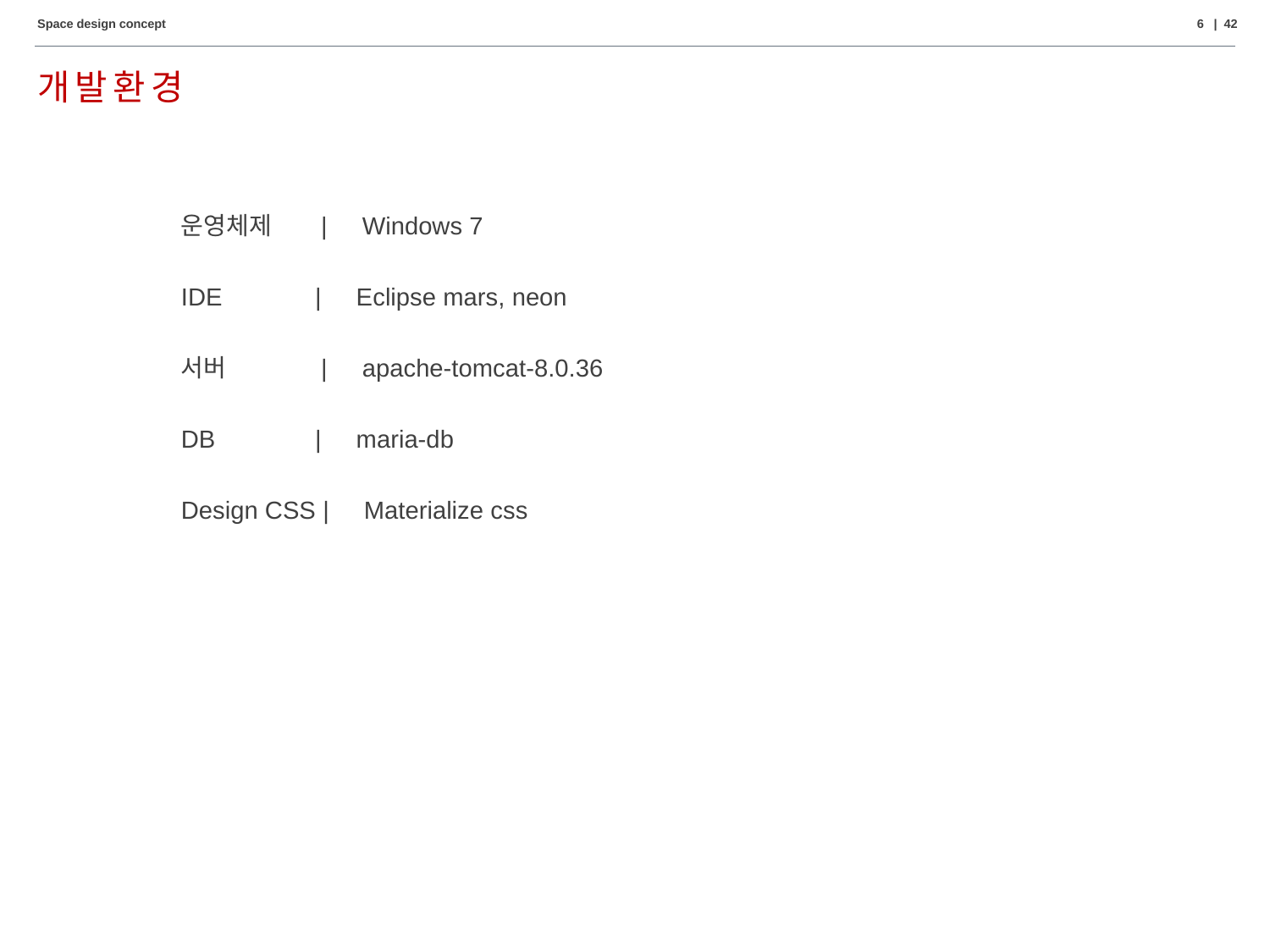

Space design concept
6   |  42
개발환경
운영체제	 |     Windows 7

IDE  	 |     Eclipse mars, neon

서버	 |     apache-tomcat-8.0.36

DB	 |     maria-db

Design CSS |     Materialize css